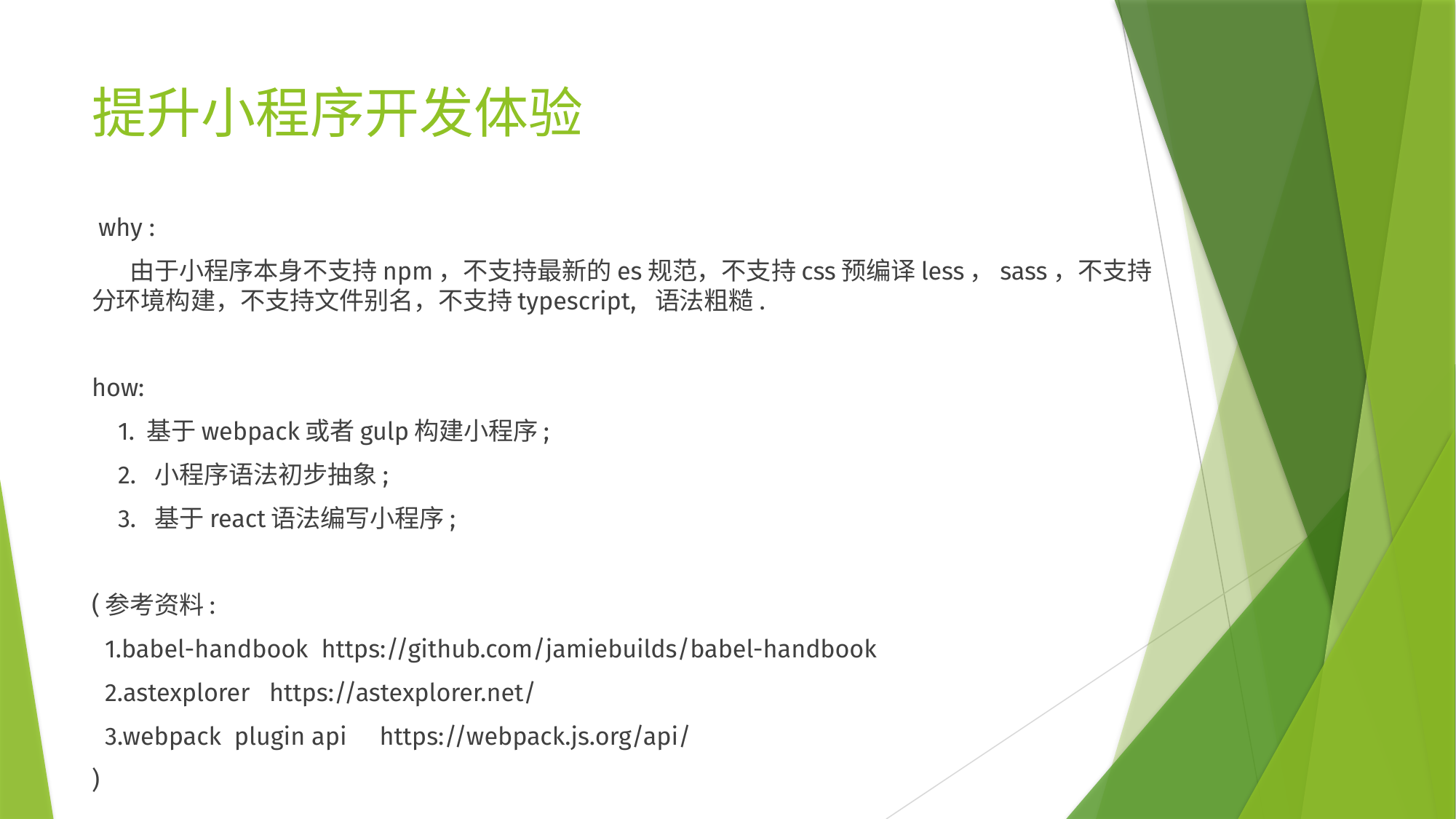

# 提升小程序开发体验
 why :
      由于小程序本身不支持npm，不支持最新的es规范，不支持css预编译less，sass，不支持分环境构建，不支持文件别名，不支持typescript,  语法粗糙.

how:
    1. 基于webpack或者gulp构建小程序;
    2.  小程序语法初步抽象;
    3.  基于react语法编写小程序;

(参考资料:
  1.babel-handbook  https://github.com/jamiebuilds/babel-handbook
  2.astexplorer   https://astexplorer.net/
  3.webpack  plugin api     https://webpack.js.org/api/
)